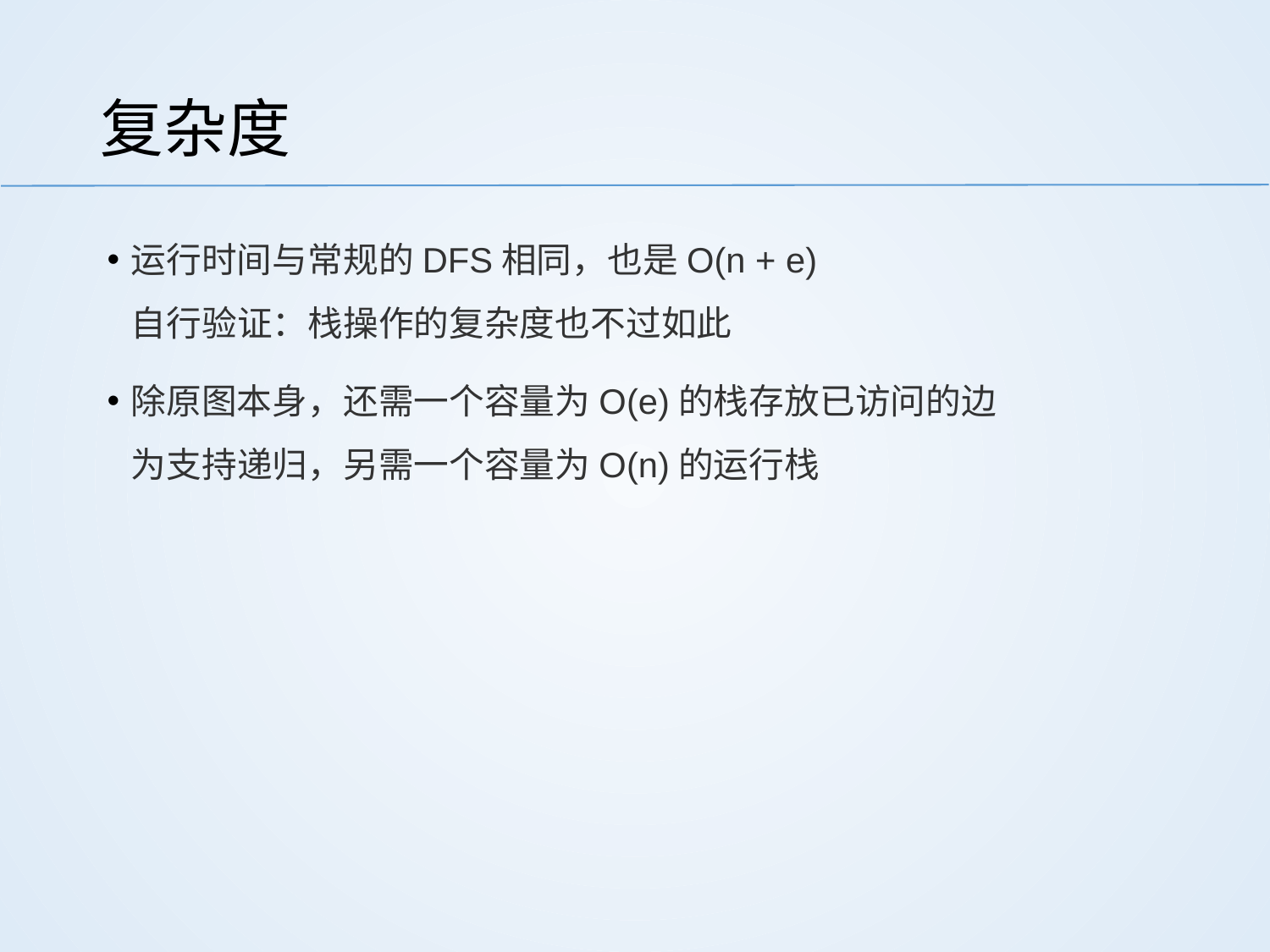

# 复杂度
运行时间与常规的DFS相同，也是O(n + e)
自行验证：栈操作的复杂度也不过如此
除原图本身，还需一个容量为O(e)的栈存放已访问的边
为支持递归，另需一个容量为O(n)的运行栈